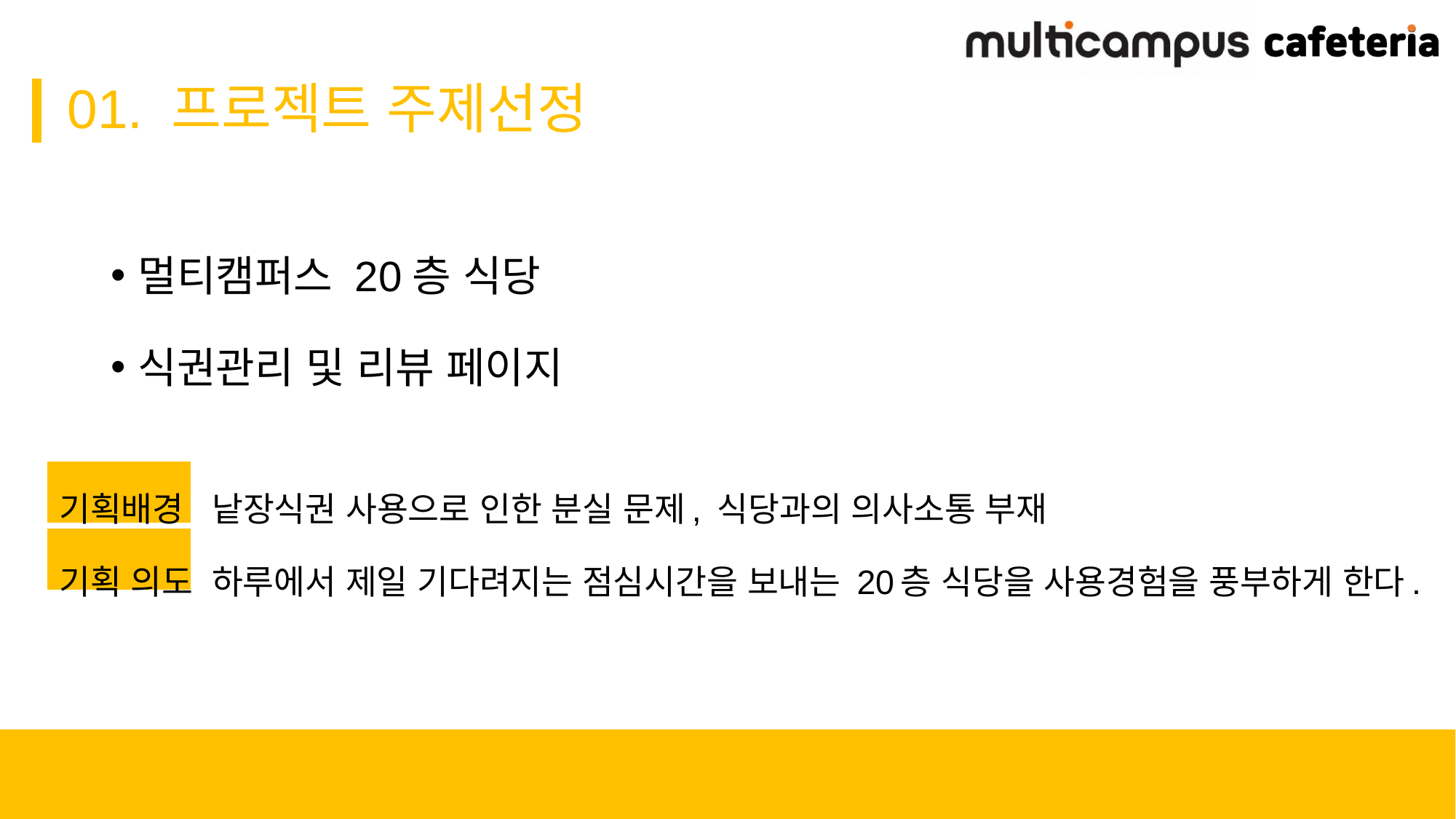

# 01. 프로젝트 주제선정
멀티캠퍼스 20층 식당
식권관리 및 리뷰 페이지

기획배경   낱장식권 사용으로 인한 분실 문제, 식당과의 의사소통 부재
기획 의도  하루에서 제일 기다려지는 점심시간을 보내는 20층 식당을 사용경험을 풍부하게 한다.